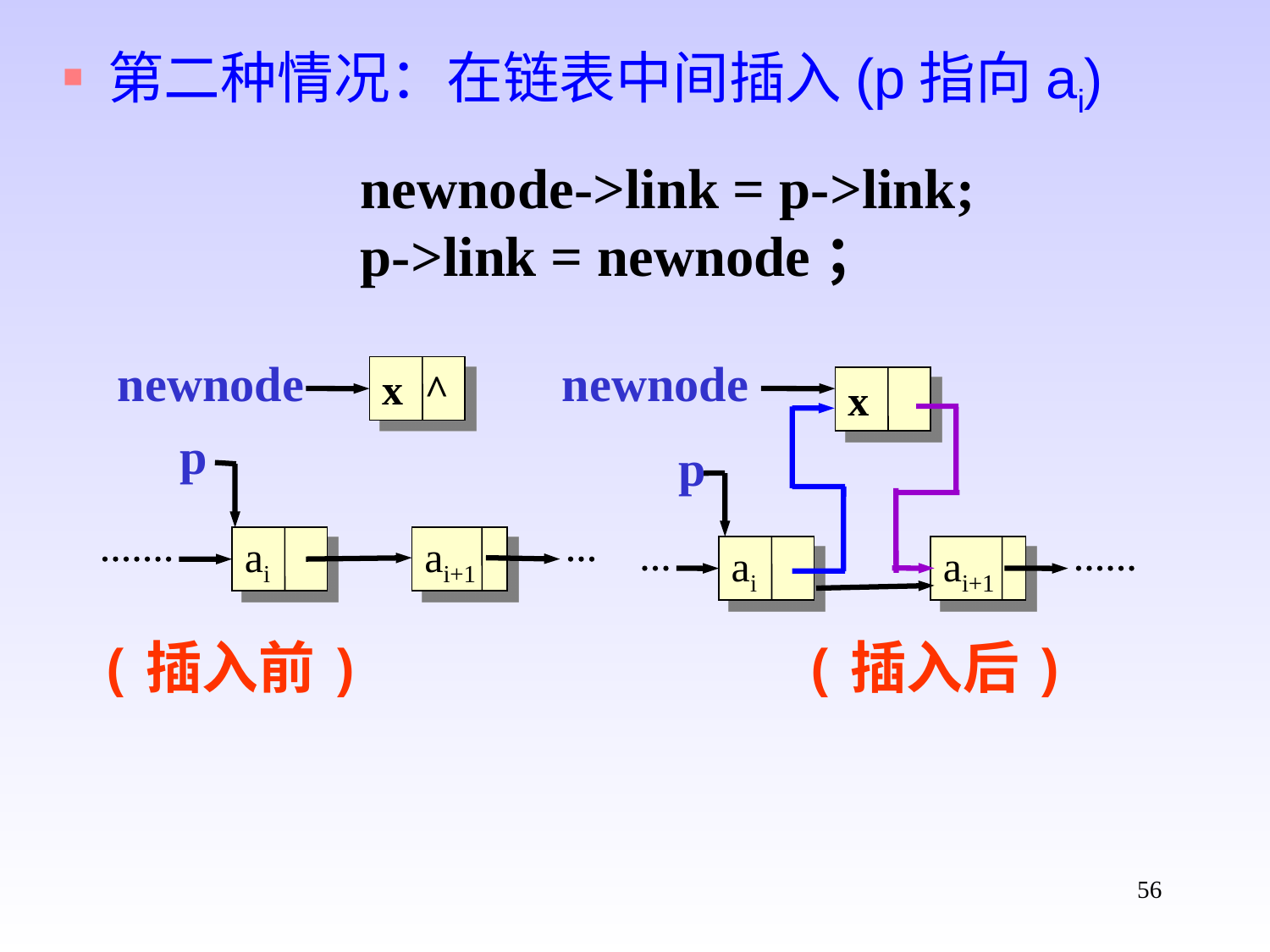

第二种情况：在链表中间插入(p指向ai)

newnode->link = p->link;
p->link = newnode；

newnode
newnode
x  ^

x

p
p

ai

ai+1

ai

ai+1

(插入前)             (插入后)

56